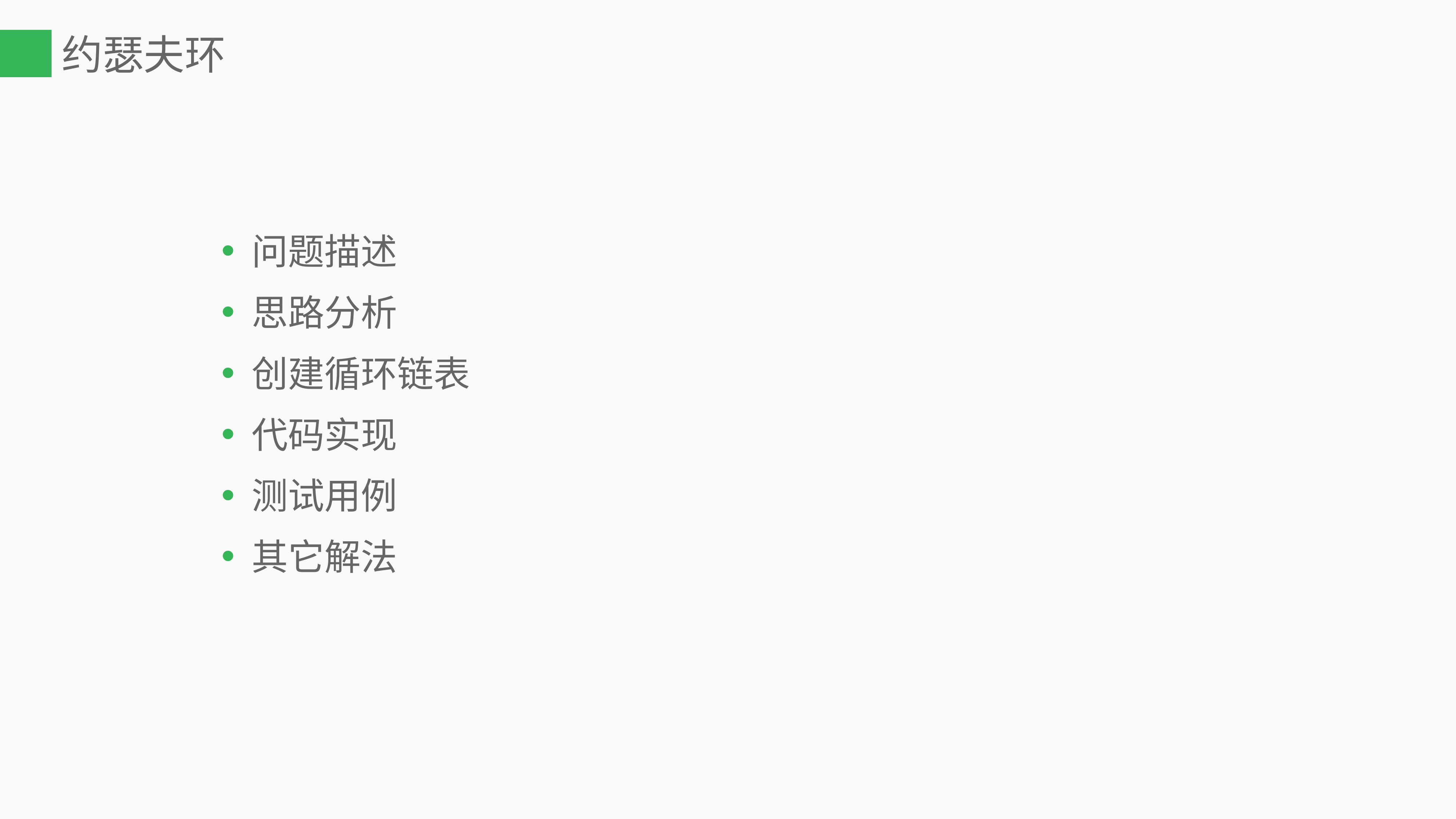

# 约瑟夫环
问题描述
思路分析
创建循环链表
代码实现
测试用例
其它解法